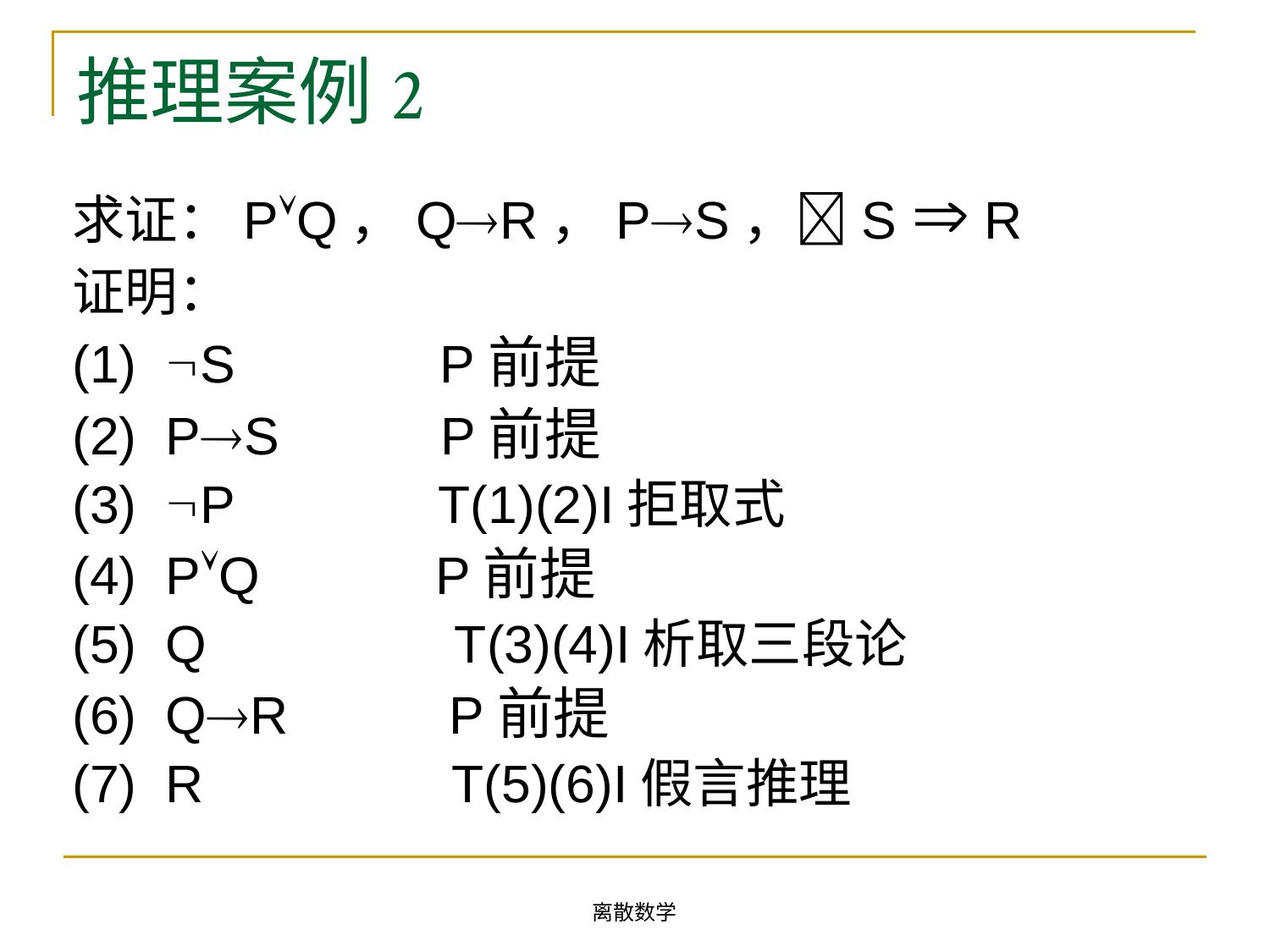

# 推理案例2
求证：P∨Q，Q→R，P→S，¬S ⇒ R
证明：
(1)  ¬S              P前提
(2)  P→S           P前提
(3)  ¬P              T(1)(2)I拒取式
(4)  P∨Q            P前提
(5)  Q                 T(3)(4)I析取三段论
(6)  Q→R           P前提
(7)  R                 T(5)(6)I假言推理

15
离散数学